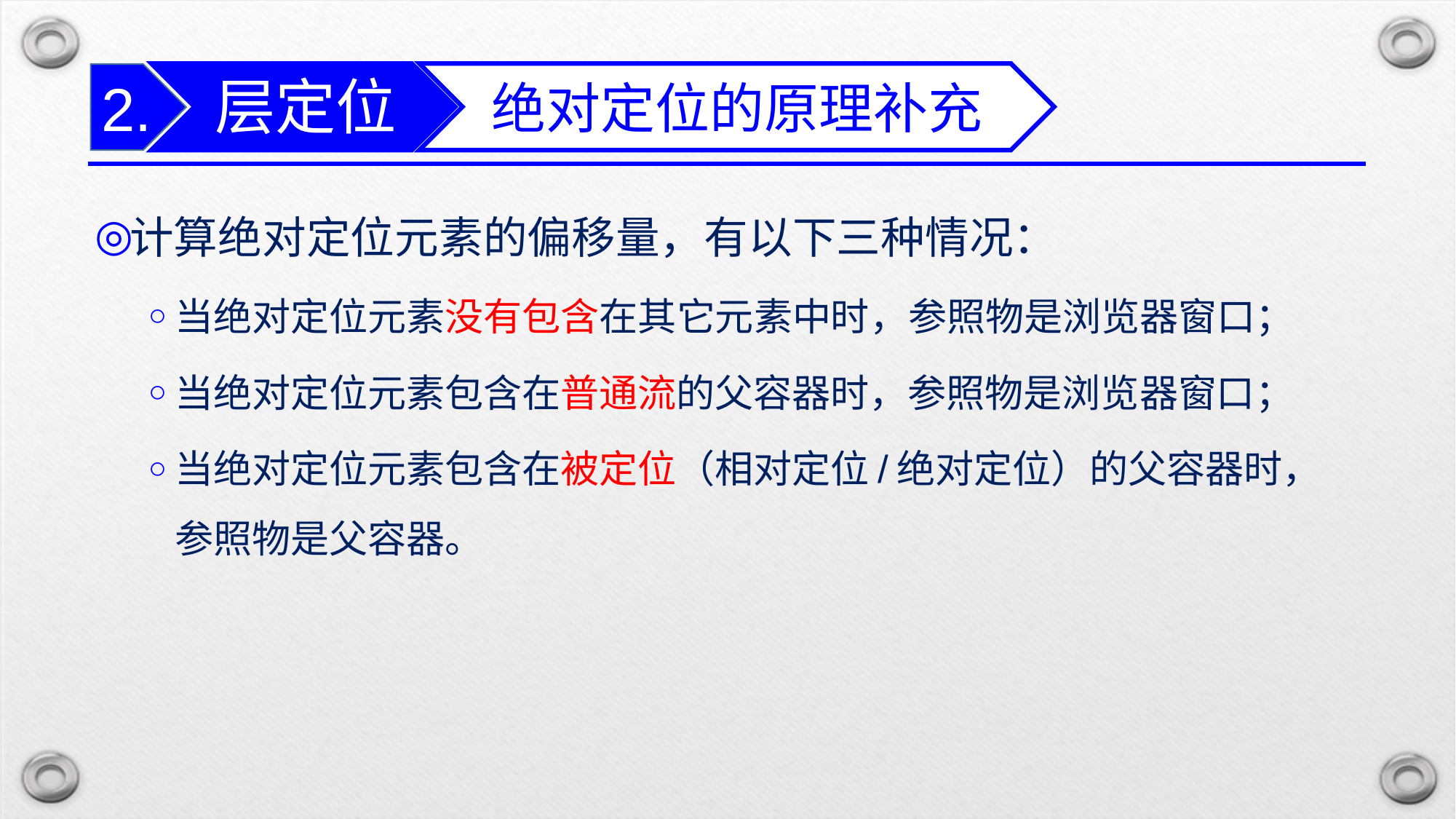

层定位

绝对定位的原理补充
2.
计算绝对定位元素的偏移量，有以下三种情况：
当绝对定位元素没有包含在其它元素中时，参照物是浏览器窗口；
当绝对定位元素包含在普通流的父容器时，参照物是浏览器窗口；
当绝对定位元素包含在被定位（相对定位/绝对定位）的父容器时，参照物是父容器。